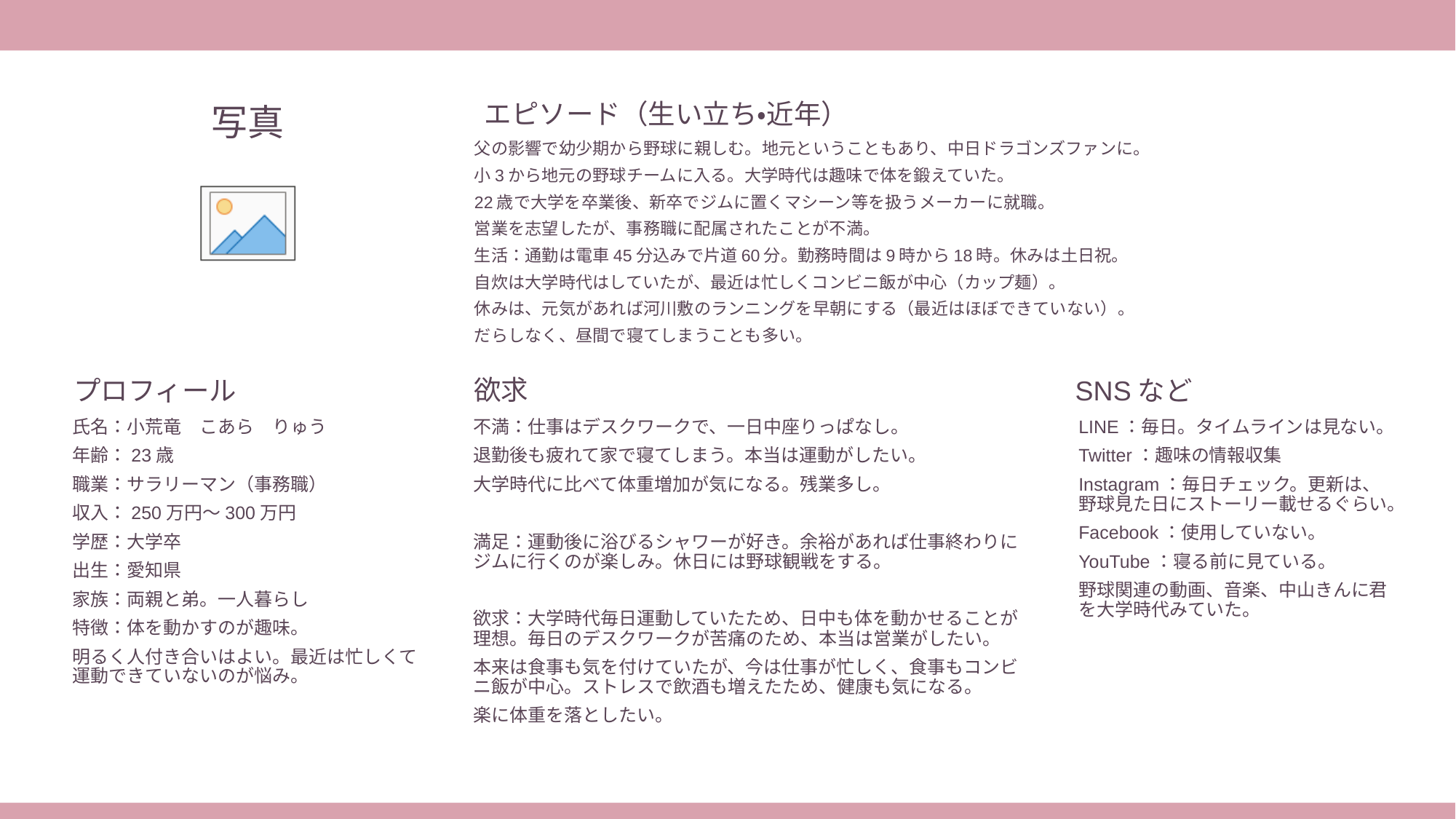

#

父の影響で幼少期から野球に親しむ。地元ということもあり、中日ドラゴンズファンに。
小3から地元の野球チームに入る。大学時代は趣味で体を鍛えていた。
22歳で大学を卒業後、新卒でジムに置くマシーン等を扱うメーカーに就職。
営業を志望したが、事務職に配属されたことが不満。
生活：通勤は電車45分込みで片道60分。勤務時間は9時から18時。休みは土日祝。
自炊は大学時代はしていたが、最近は忙しくコンビニ飯が中心（カップ麺）。
休みは、元気があれば河川敷のランニングを早朝にする（最近はほぼできていない）。
だらしなく、昼間で寝てしまうことも多い。
氏名：小荒竜　こあら　りゅう
年齢：23歳
職業：サラリーマン（事務職）
収入：250万円～300万円
学歴：大学卒
出生：愛知県
家族：両親と弟。一人暮らし
特徴：体を動かすのが趣味。
明るく人付き合いはよい。最近は忙しくて運動できていないのが悩み。
不満：仕事はデスクワークで、一日中座りっぱなし。
退勤後も疲れて家で寝てしまう。本当は運動がしたい。
大学時代に比べて体重増加が気になる。残業多し。

満足：運動後に浴びるシャワーが好き。余裕があれば仕事終わりにジムに行くのが楽しみ。休日には野球観戦をする。

欲求：大学時代毎日運動していたため、日中も体を動かせることが理想。毎日のデスクワークが苦痛のため、本当は営業がしたい。
本来は食事も気を付けていたが、今は仕事が忙しく、食事もコンビニ飯が中心。ストレスで飲酒も増えたため、健康も気になる。
楽に体重を落としたい。

LINE：毎日。タイムラインは見ない。
Twitter：趣味の情報収集
Instagram：毎日チェック。更新は、野球見た日にストーリー載せるぐらい。
Facebook：使用していない。
YouTube：寝る前に見ている。
野球関連の動画、音楽、中山きんに君を大学時代みていた。